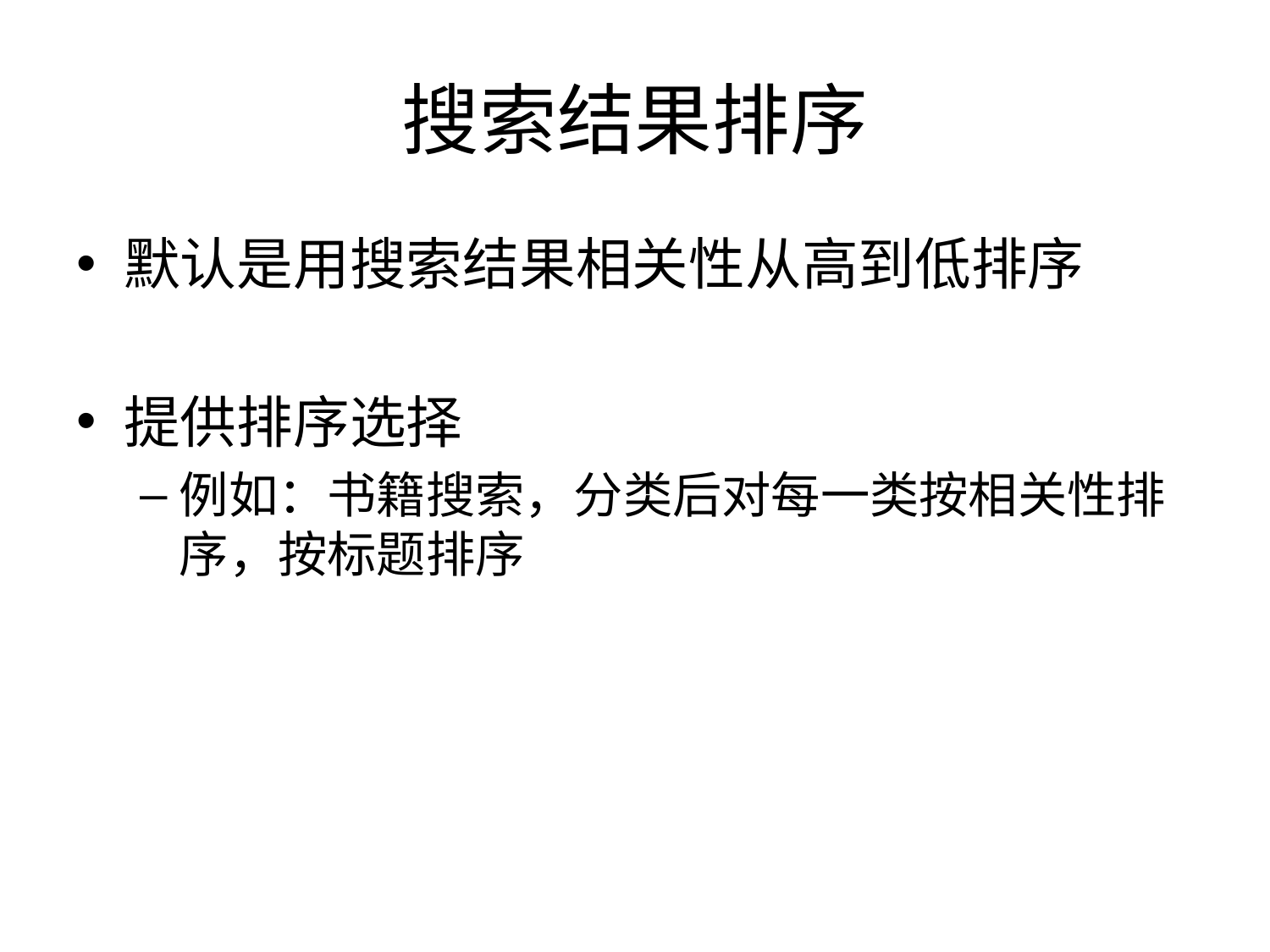

# 搜索结果排序
默认是用搜索结果相关性从高到低排序

提供排序选择
例如：书籍搜索，分类后对每一类按相关性排序，按标题排序